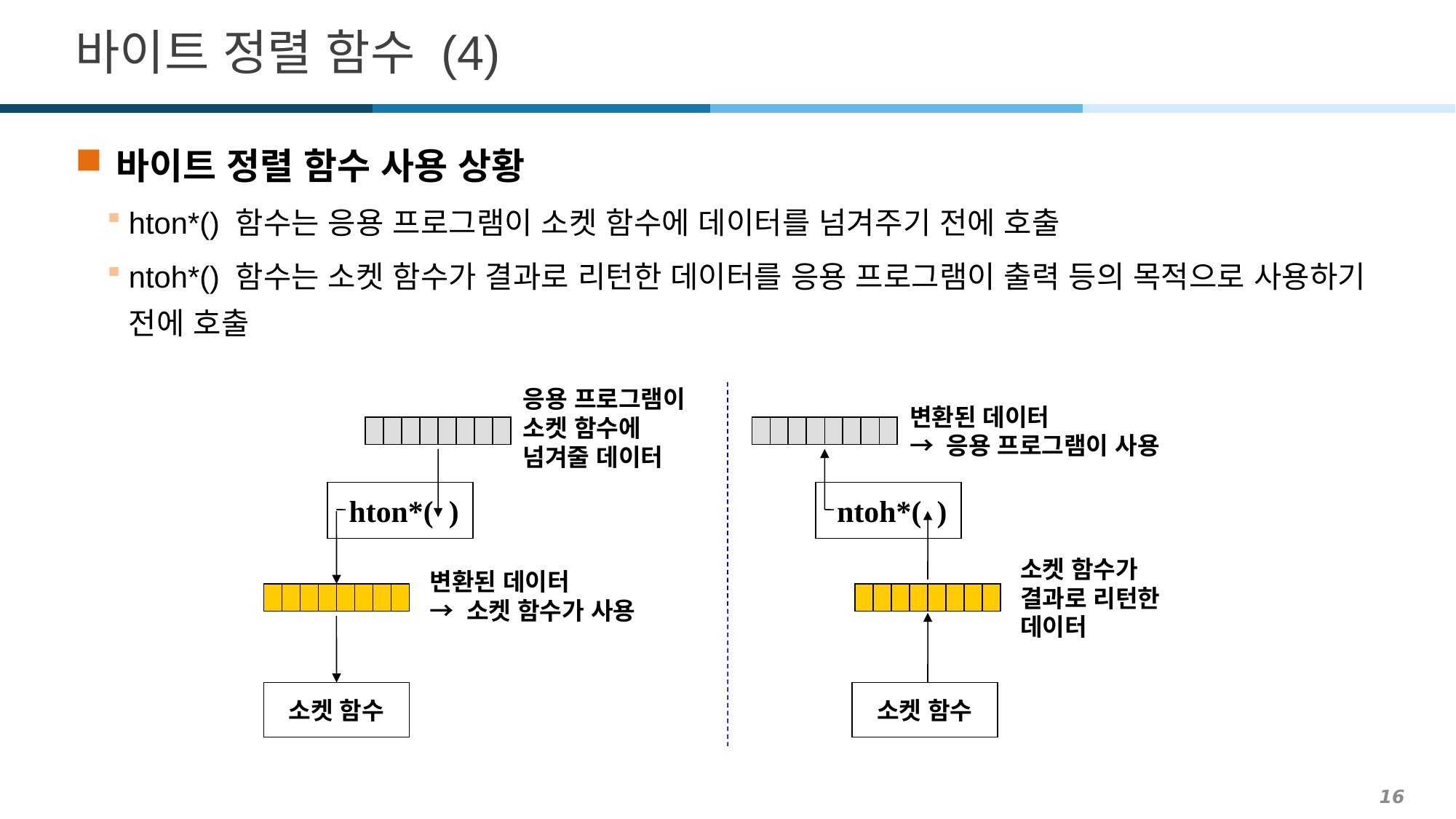

# 바이트 정렬 함수 (4)
바이트 정렬 함수 사용 상황
hton*() 함수는 응용 프로그램이 소켓 함수에 데이터를 넘겨주기 전에 호출
ntoh*() 함수는 소켓 함수가 결과로 리턴한 데이터를 응용 프로그램이 출력 등의 목적으로 사용하기 전에 호출

응용 프로그램이
소켓 함수에
넘겨줄 데이터
변환된 데이터
→ 응용 프로그램이 사용

 hton*(  )
 ntoh*(  )

변환된 데이터
→ 소켓 함수가 사용
소켓 함수가
결과로 리턴한
데이터

소켓 함수
소켓 함수